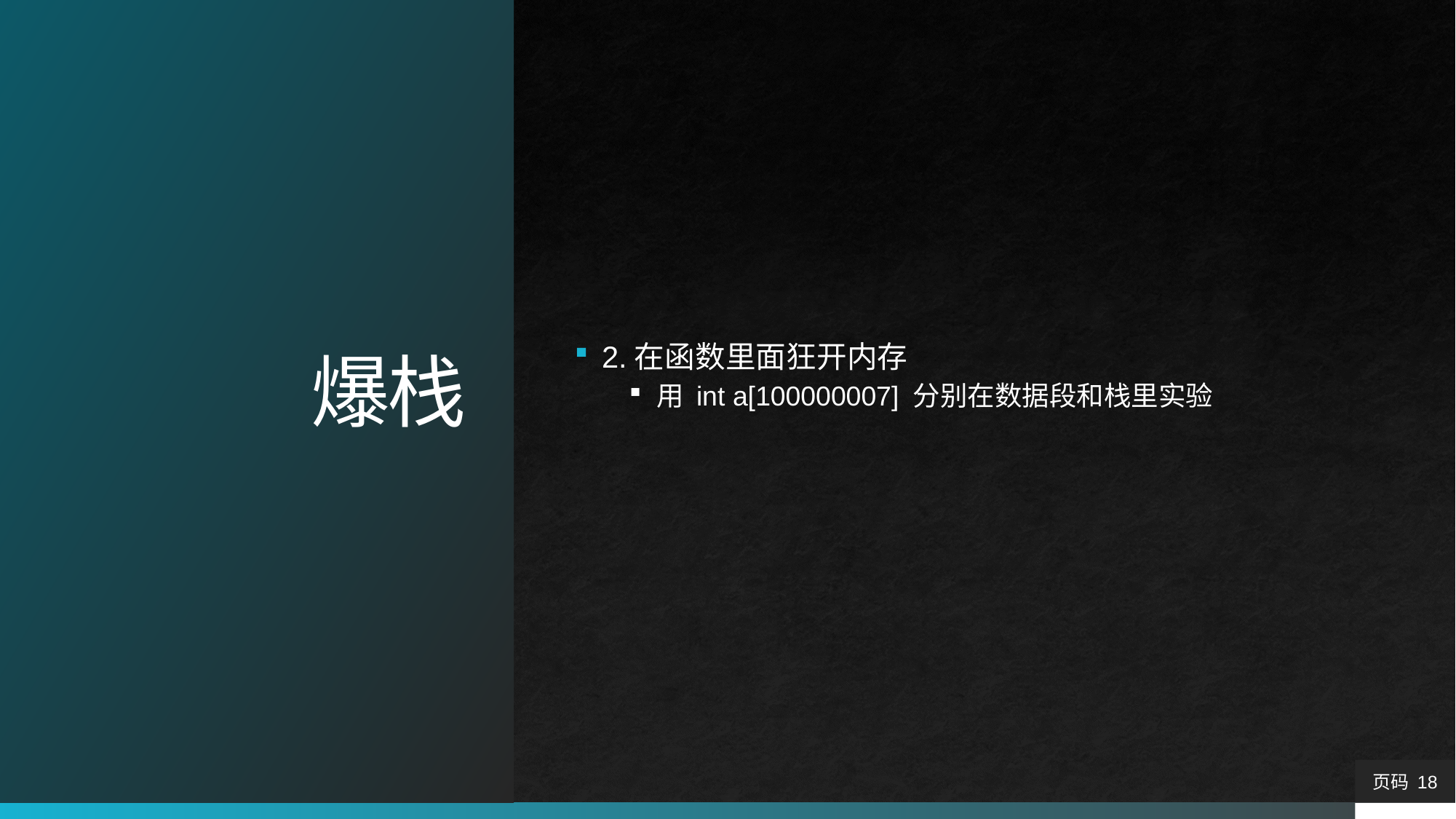

# 爆栈
2.在函数里面狂开内存
用 int a[100000007] 分别在数据段和栈里实验

页码 18